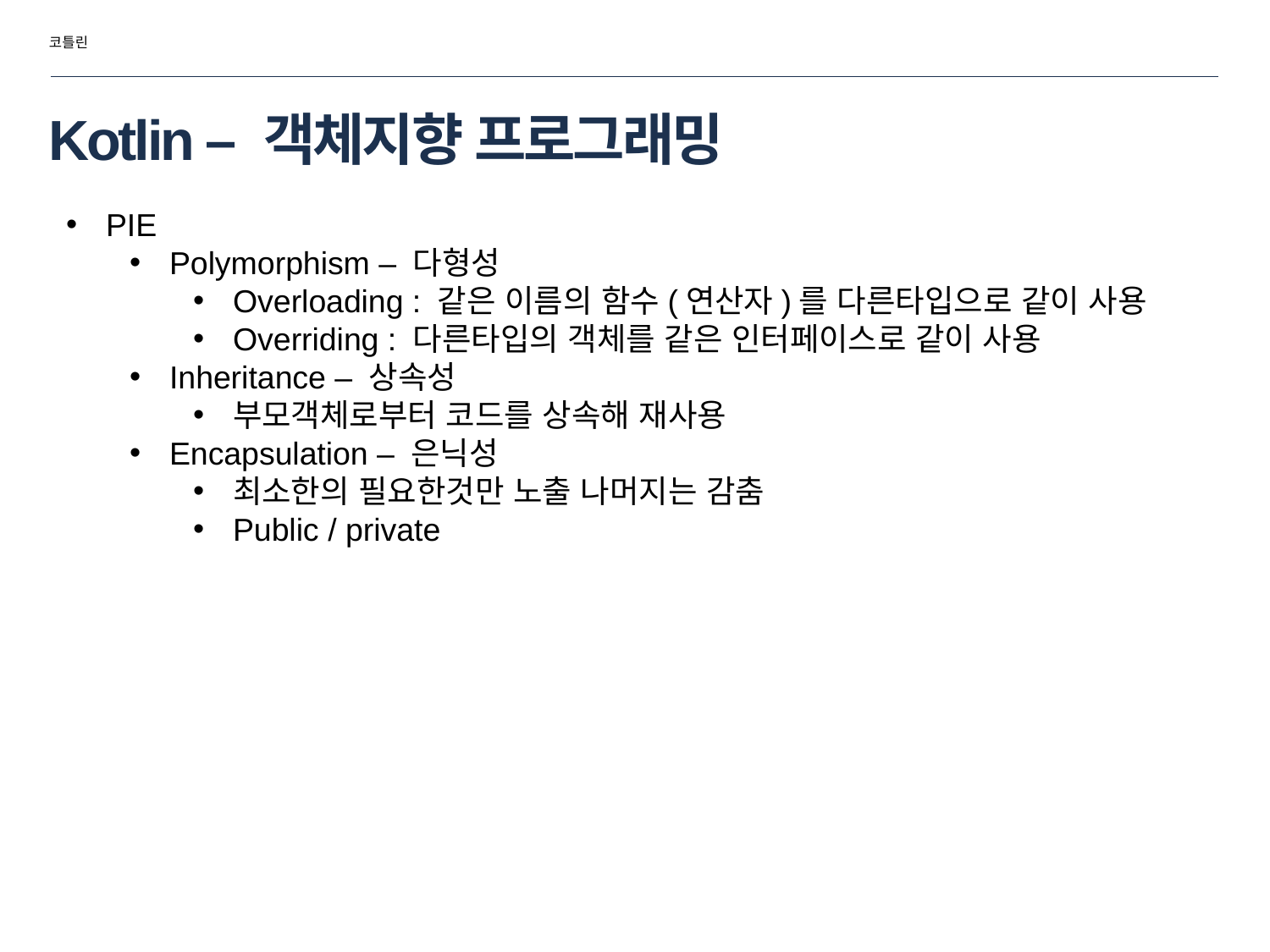

코틀린
# Kotlin – 객체지향 프로그래밍

PIE
Polymorphism – 다형성
Overloading : 같은 이름의 함수(연산자)를 다른타입으로 같이 사용
Overriding : 다른타입의 객체를 같은 인터페이스로 같이 사용
Inheritance – 상속성
부모객체로부터 코드를 상속해 재사용
Encapsulation – 은닉성
최소한의 필요한것만 노출 나머지는 감춤
Public / private